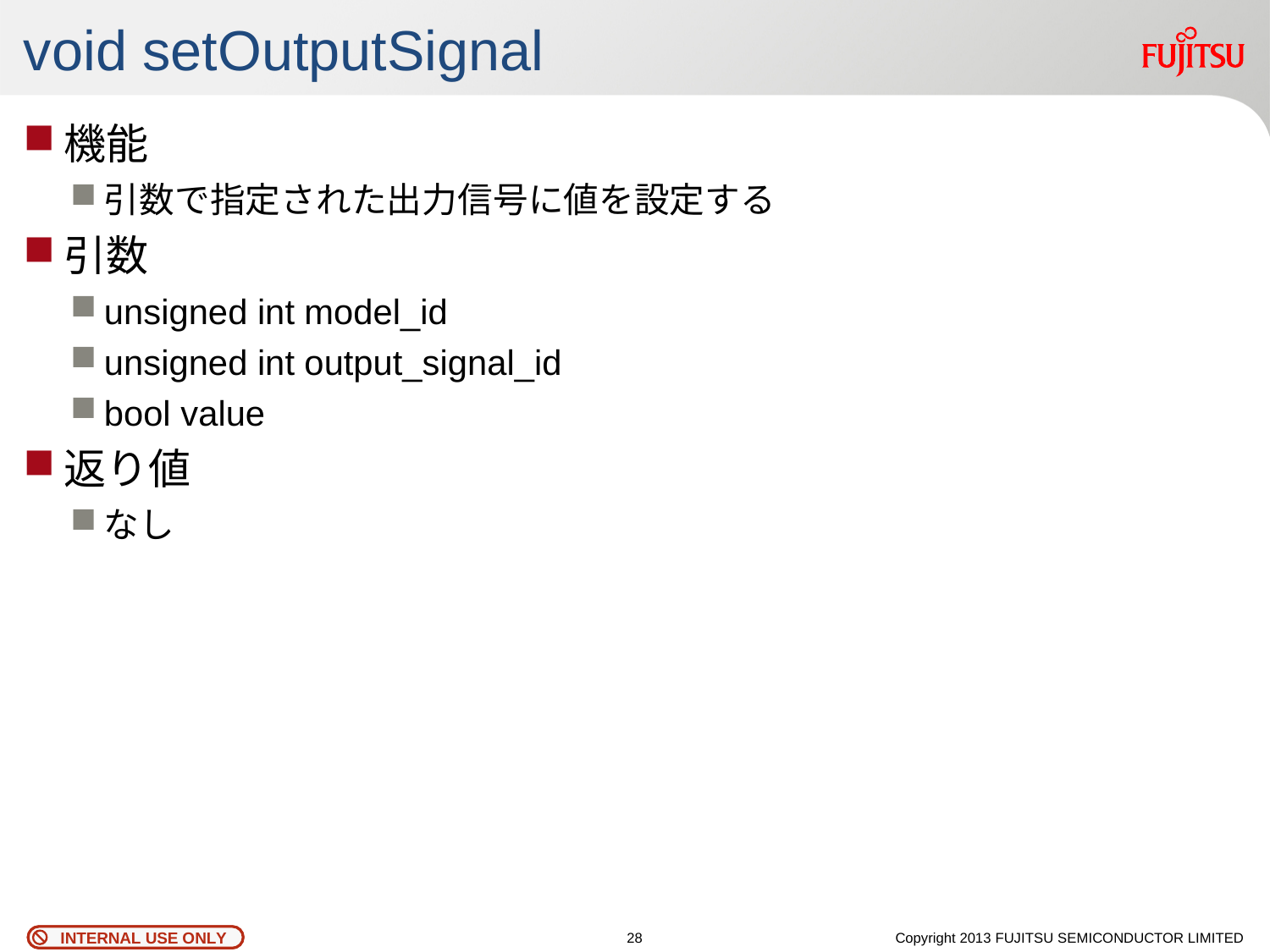

# void setOutputSignal
機能
引数で指定された出力信号に値を設定する
引数
unsigned int model_id
unsigned int output_signal_id
bool value
返り値
なし

28
Copyright 2013 FUJITSU SEMICONDUCTOR LIMITED